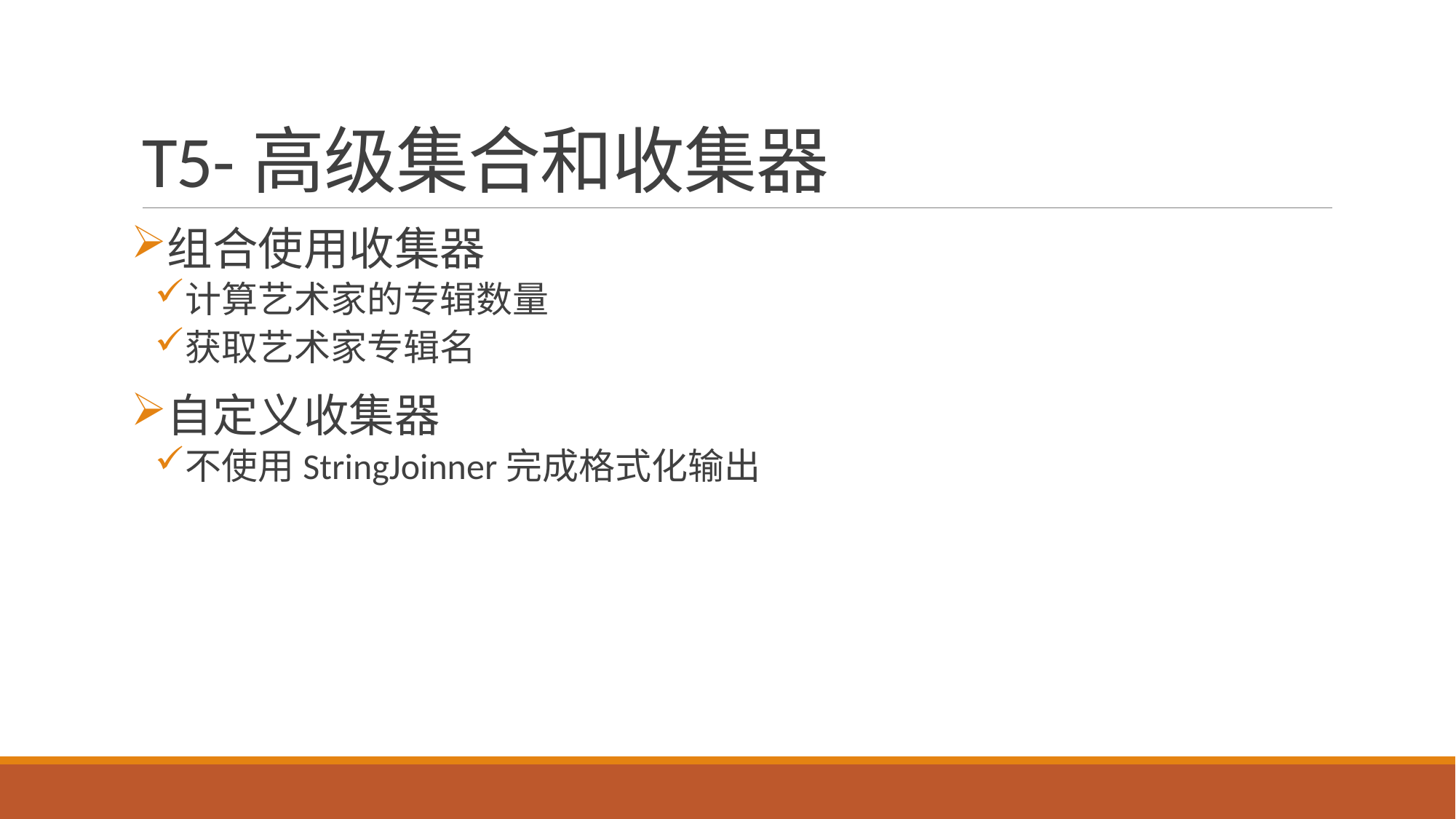

# T5-高级集合和收集器
组合使用收集器
计算艺术家的专辑数量
获取艺术家专辑名
自定义收集器
不使用StringJoinner完成格式化输出